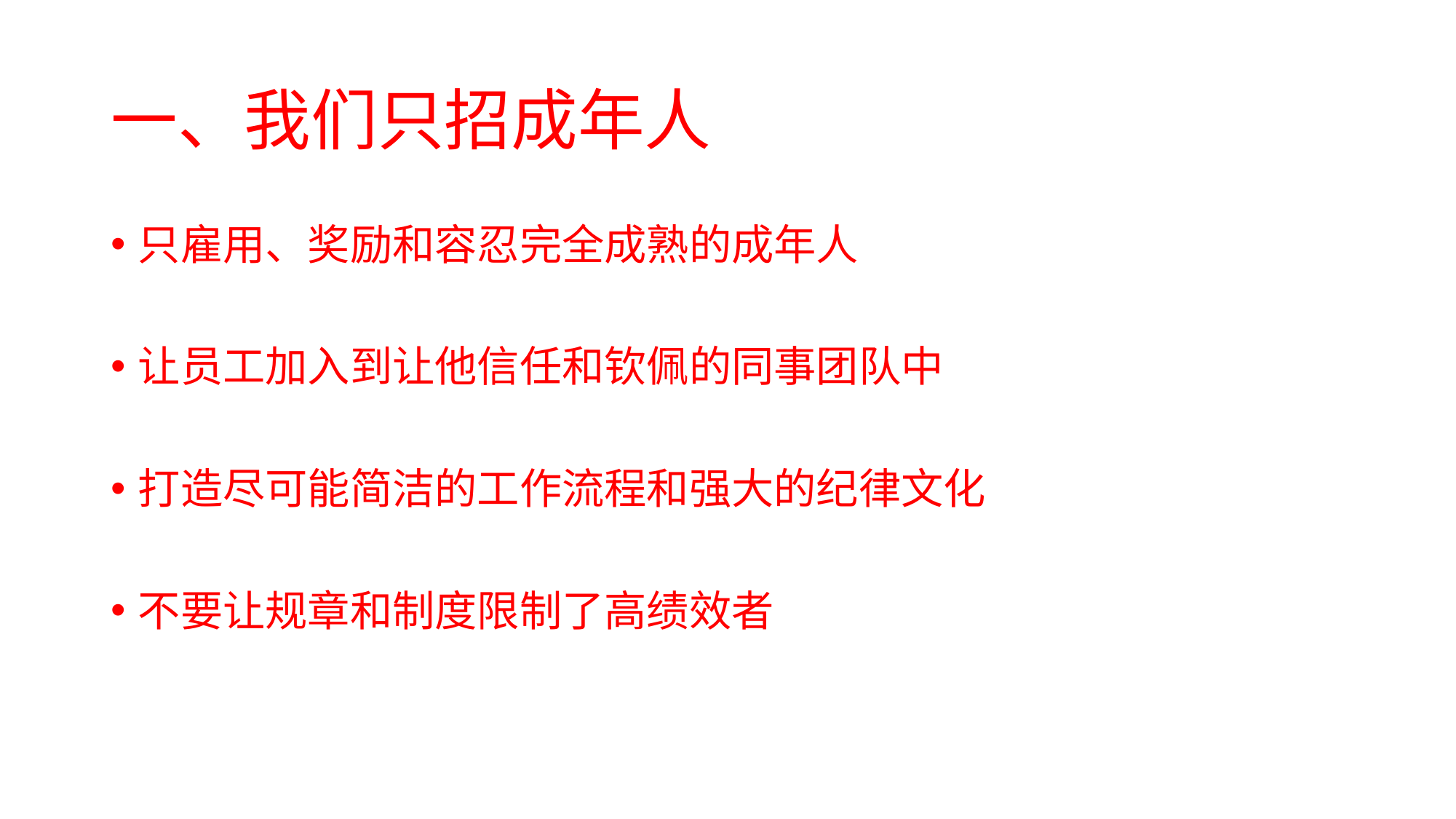

# 一、我们只招成年人
只雇用、奖励和容忍完全成熟的成年人

让员工加入到让他信任和钦佩的同事团队中

打造尽可能简洁的工作流程和强大的纪律文化

不要让规章和制度限制了高绩效者